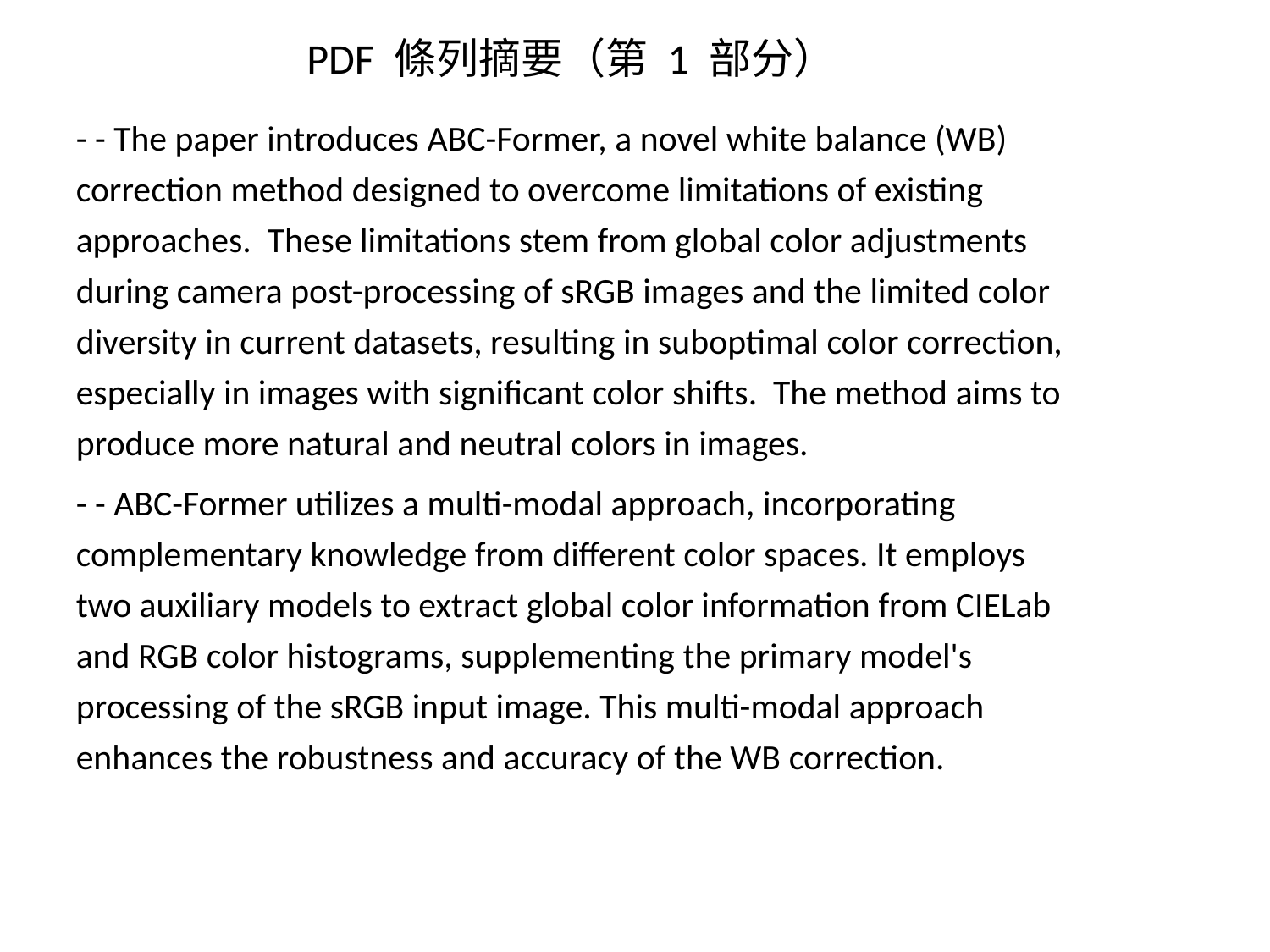

PDF 條列摘要（第 1 部分）

- - The paper introduces ABC-Former, a novel white balance (WB) correction method designed to overcome limitations of existing approaches.  These limitations stem from global color adjustments during camera post-processing of sRGB images and the limited color diversity in current datasets, resulting in suboptimal color correction, especially in images with significant color shifts.  The method aims to produce more natural and neutral colors in images.
- - ABC-Former utilizes a multi-modal approach, incorporating complementary knowledge from different color spaces. It employs two auxiliary models to extract global color information from CIELab and RGB color histograms, supplementing the primary model's processing of the sRGB input image. This multi-modal approach enhances the robustness and accuracy of the WB correction.